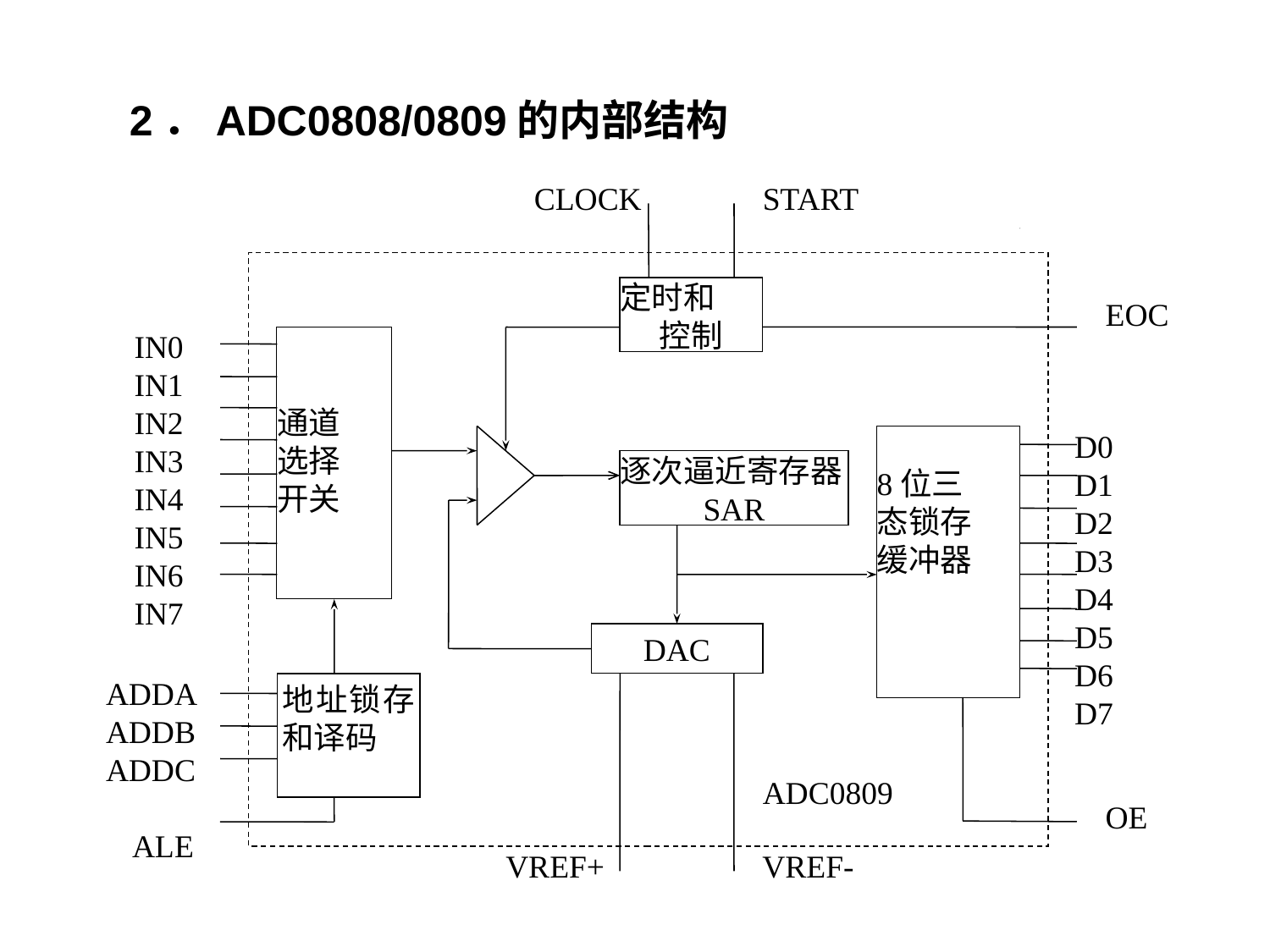

2．ADC0808/0809的内部结构

CLOCK
START

定时和
控制
EOC

IN0
IN1
IN2
IN3
IN4
IN5
IN6
IN7

通道
选择
开关

8位三
态锁存
缓冲器
D0
D1
D2
D3
D4
D5
D6
D7

逐次逼近寄存器SAR

DAC

ADDA
ADDB
ADDC

ALE
地址锁存和译码

ADC0809
OE

VREF+
VREF-